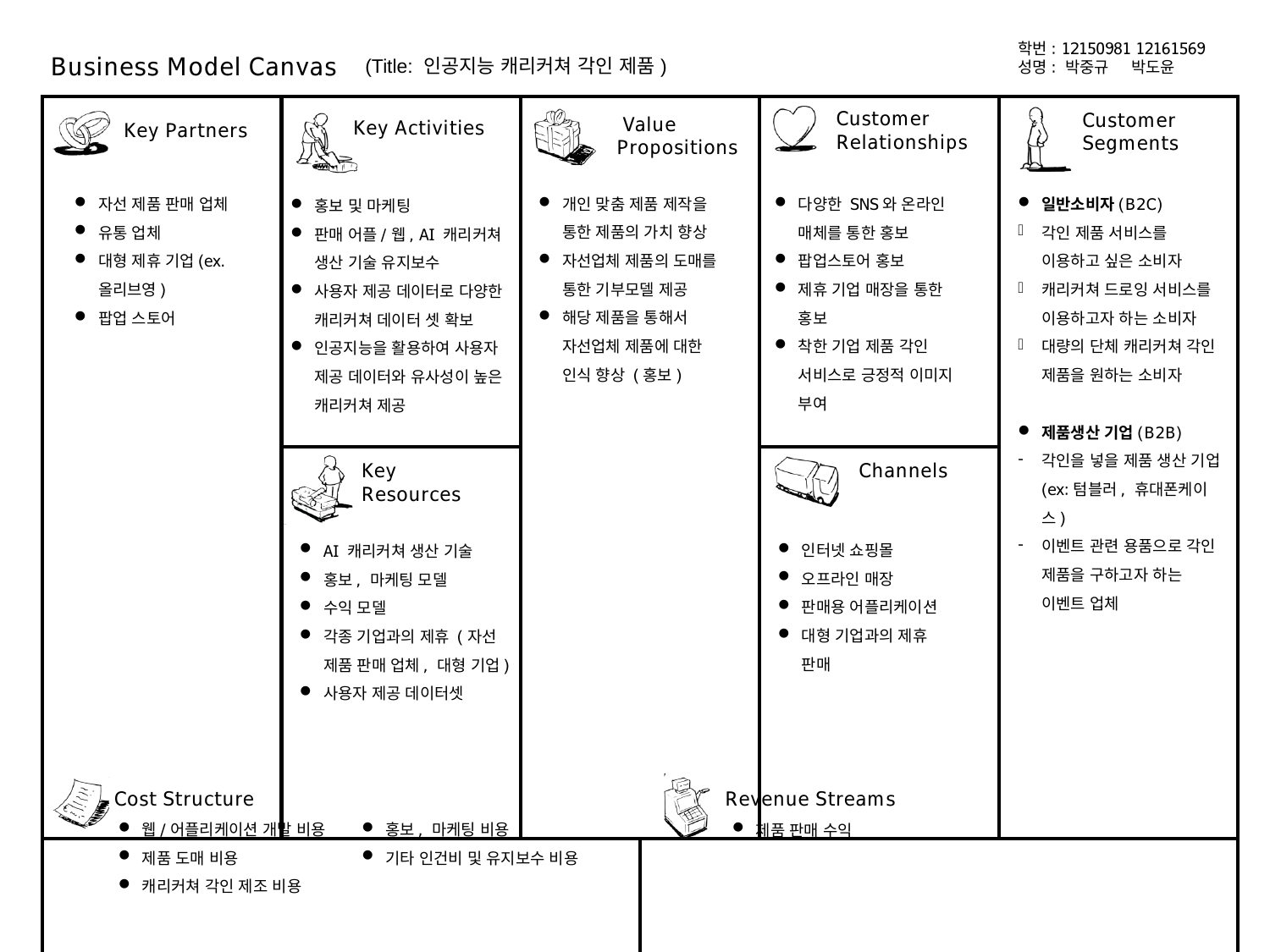

학번: 12150981 12161569
성명: 박중규     박도윤
(Title: 인공지능 캐리커쳐 각인 제품)
개인 맞춤 제품 제작을 통한 제품의 가치 향상
자선업체 제품의 도매를 통한 기부모델 제공
해당 제품을 통해서 자선업체 제품에 대한 인식 향상 (홍보)
자선 제품 판매 업체
유통 업체
대형 제휴 기업(ex. 올리브영)
팝업 스토어
다양한 SNS와 온라인 매체를 통한 홍보
팝업스토어 홍보
제휴 기업 매장을 통한 홍보
착한 기업 제품 각인 서비스로 긍정적 이미지 부여
일반소비자(B2C)
각인 제품 서비스를 이용하고 싶은 소비자
캐리커쳐 드로잉 서비스를 이용하고자 하는 소비자
대량의 단체 캐리커쳐 각인 제품을 원하는 소비자

제품생산 기업(B2B)
각인을 넣을 제품 생산 기업 (ex:텀블러, 휴대폰케이스)
이벤트 관련 용품으로 각인 제품을 구하고자 하는 이벤트 업체
홍보 및 마케팅
판매 어플/웹, AI 캐리커쳐 생산 기술 유지보수
사용자 제공 데이터로 다양한 캐리커쳐 데이터 셋 확보
인공지능을 활용하여 사용자 제공 데이터와 유사성이 높은 캐리커쳐 제공
인터넷 쇼핑몰
오프라인 매장
판매용 어플리케이션
대형 기업과의 제휴 판매
AI 캐리커쳐 생산 기술
홍보, 마케팅 모델
수익 모델
각종 기업과의 제휴 (자선 제품 판매 업체, 대형 기업)
사용자 제공 데이터셋
웹/어플리케이션 개발 비용
제품 도매 비용
캐리커쳐 각인 제조 비용
홍보, 마케팅 비용
기타 인건비 및 유지보수 비용
제품 판매 수익